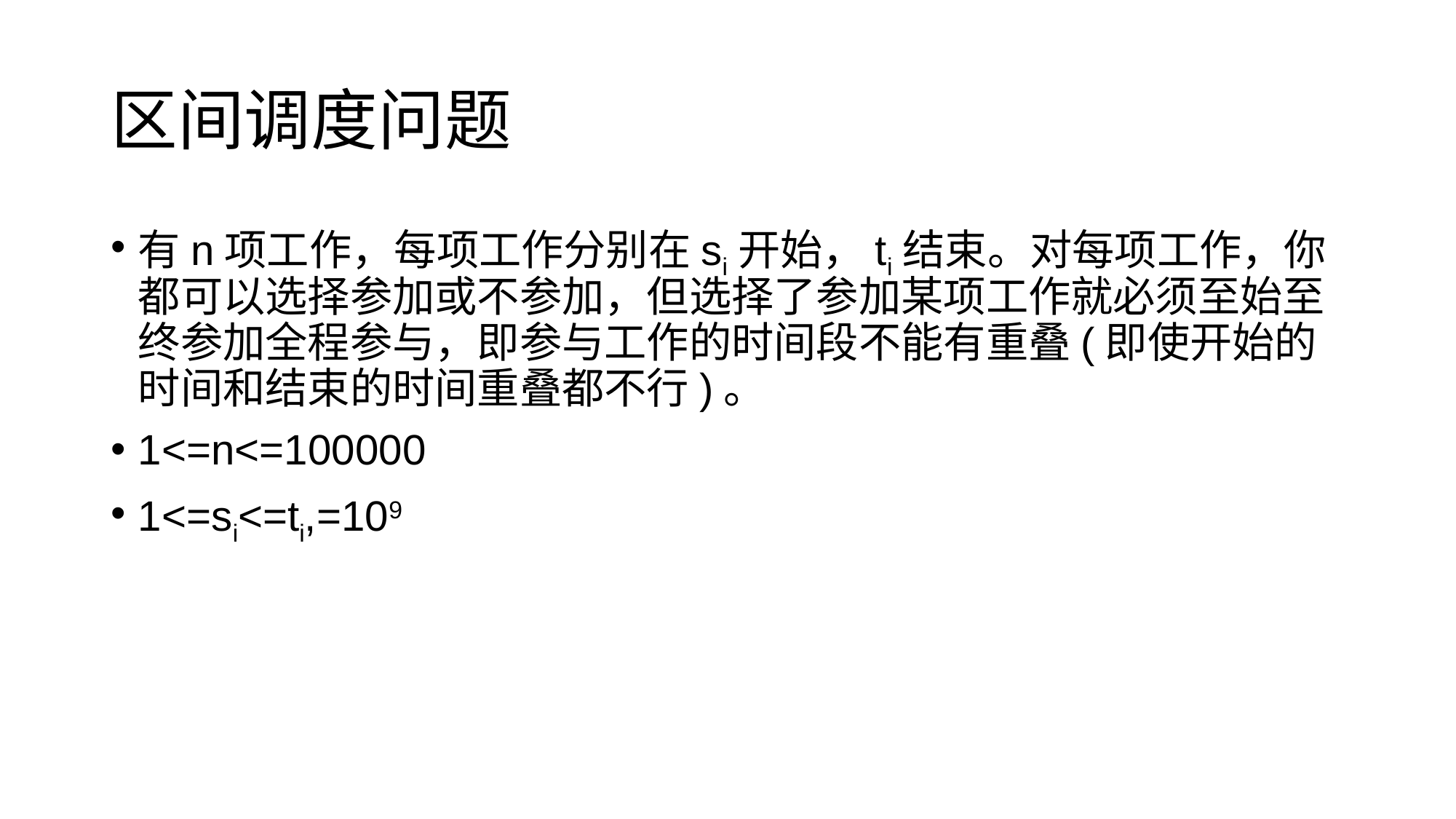

# 区间调度问题
有n项工作，每项工作分别在si开始，ti结束。对每项工作，你都可以选择参加或不参加，但选择了参加某项工作就必须至始至终参加全程参与，即参与工作的时间段不能有重叠(即使开始的时间和结束的时间重叠都不行)。
1<=n<=100000
1<=si<=ti,=109